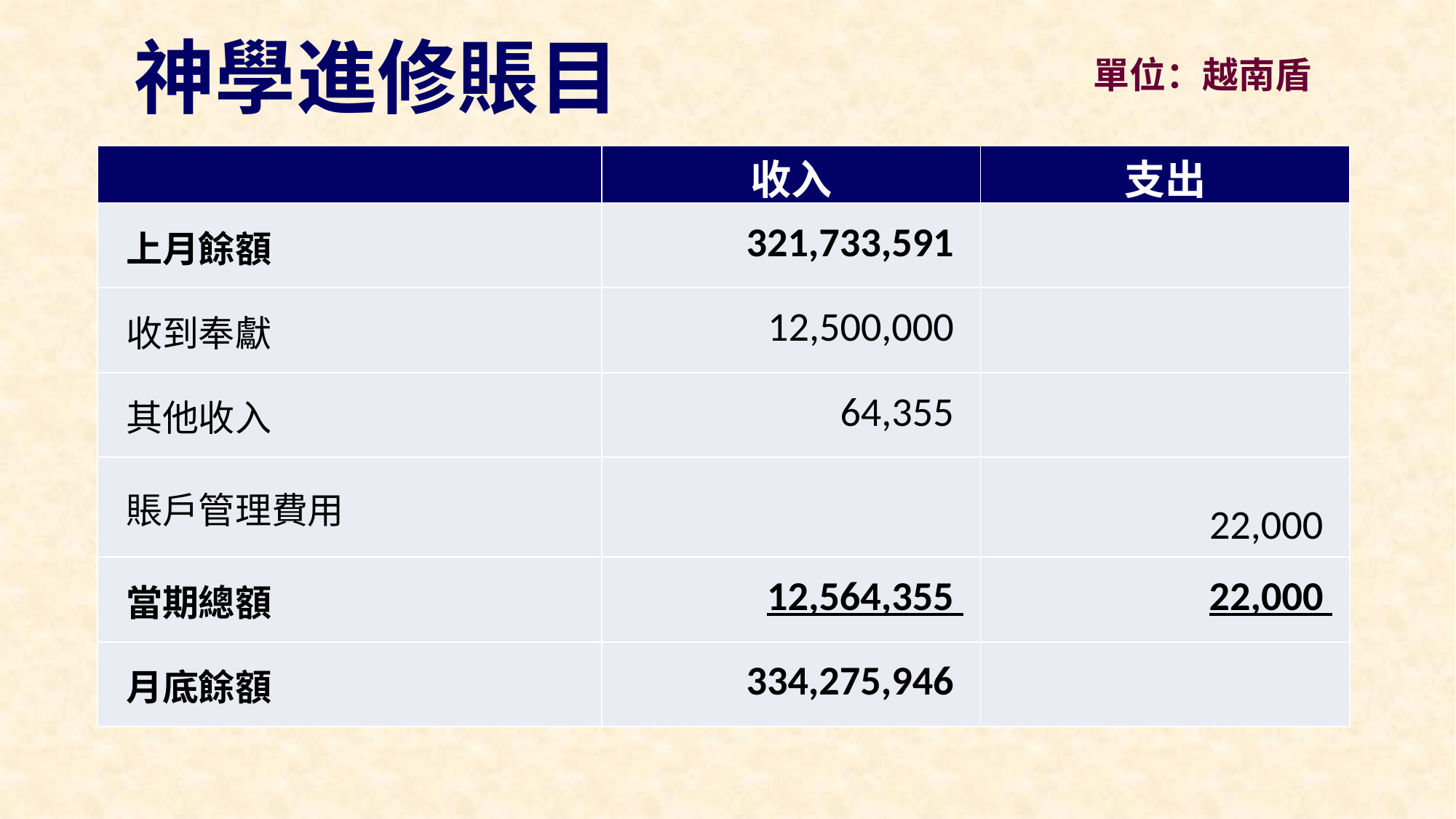

# 神學進修賬目
單位：越南盾
|  | 收入 | 支出 |
| --- | --- | --- |
| 上月餘額 | 321,733,591 |  |
| 收到奉獻 | 12,500,000 |  |
| 其他收入 | 64,355 |  |
| 賬戶管理費用 |  | 22,000 |
| 當期總額 | 12,564,355 | 22,000 |
| 月底餘額 | 334,275,946 |  |